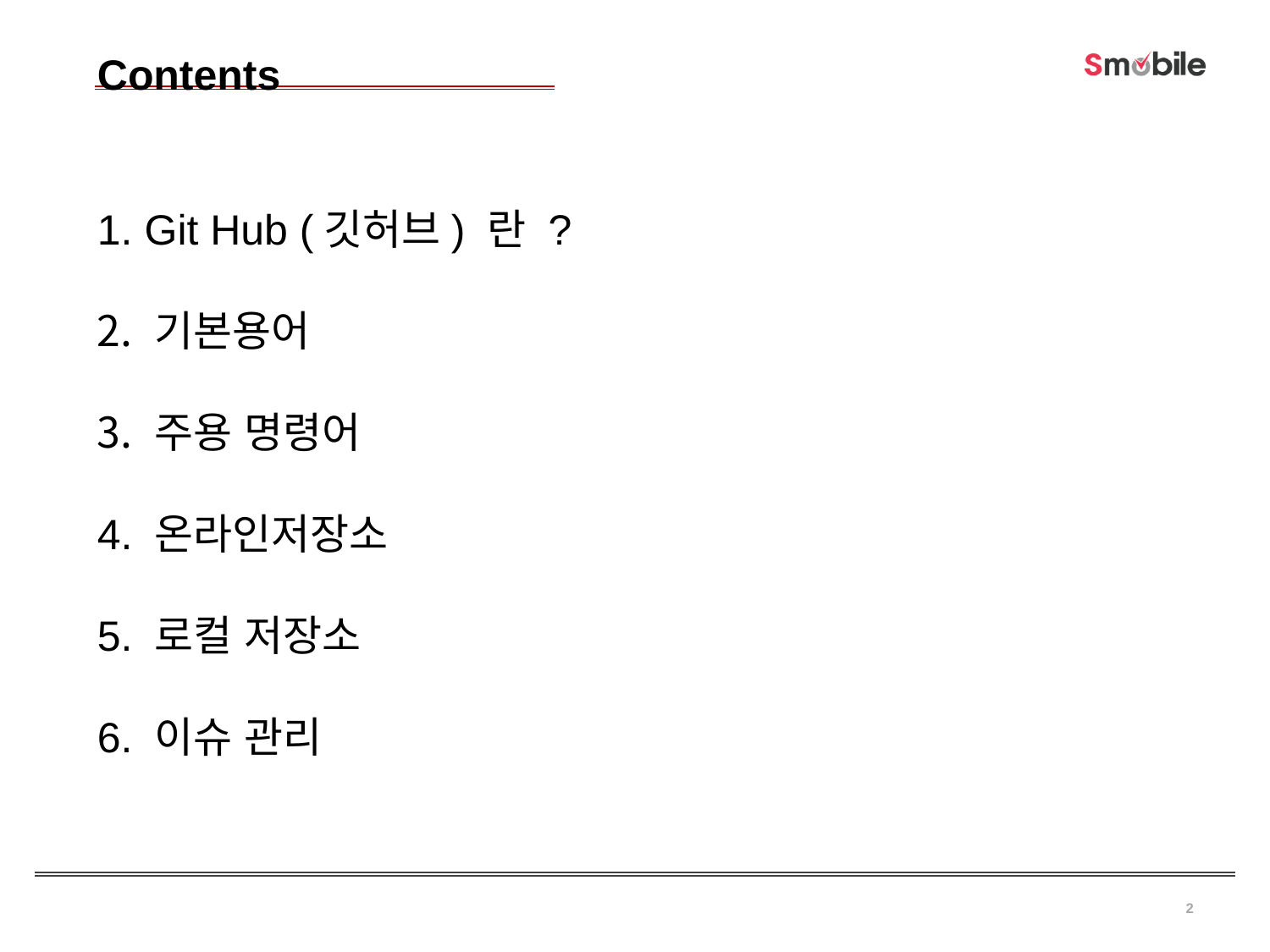

Contents
 Git Hub (깃허브) 란 ?

 기본용어

 주용 명령어

4. 온라인저장소

5. 로컬 저장소

6. 이슈 관리

2